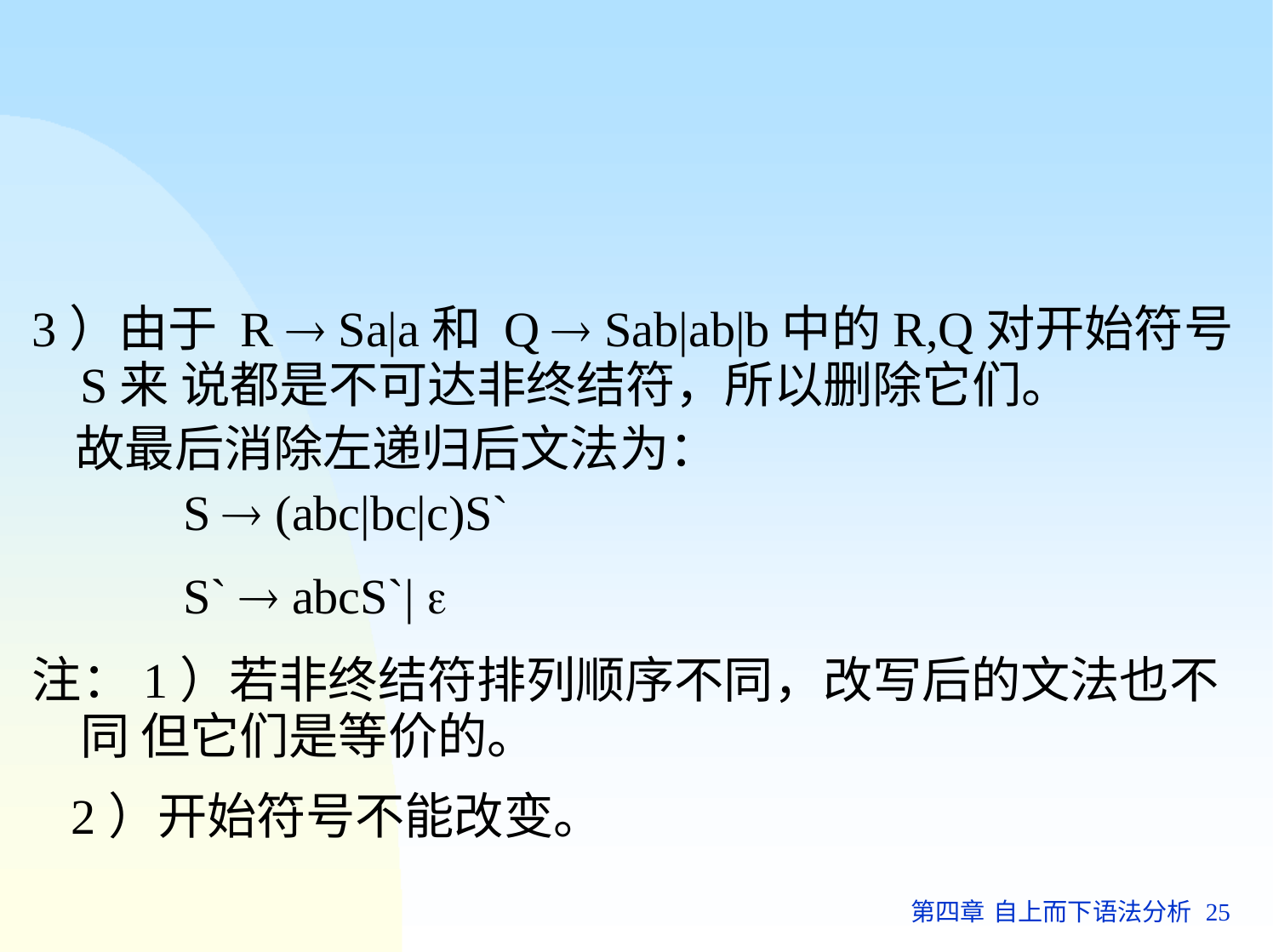

3）由于 R → Sa|a和 Q → Sab|ab|b中的R,Q对开始符号S来 说都是不可达非终结符，所以删除它们。
   故最后消除左递归后文法为：
S → (abc|bc|c)S`
S` → abcS`| ε
注：1）若非终结符排列顺序不同，改写后的文法也不同 但它们是等价的。
2）开始符号不能改变。
第四章 自上而下语法分析 25